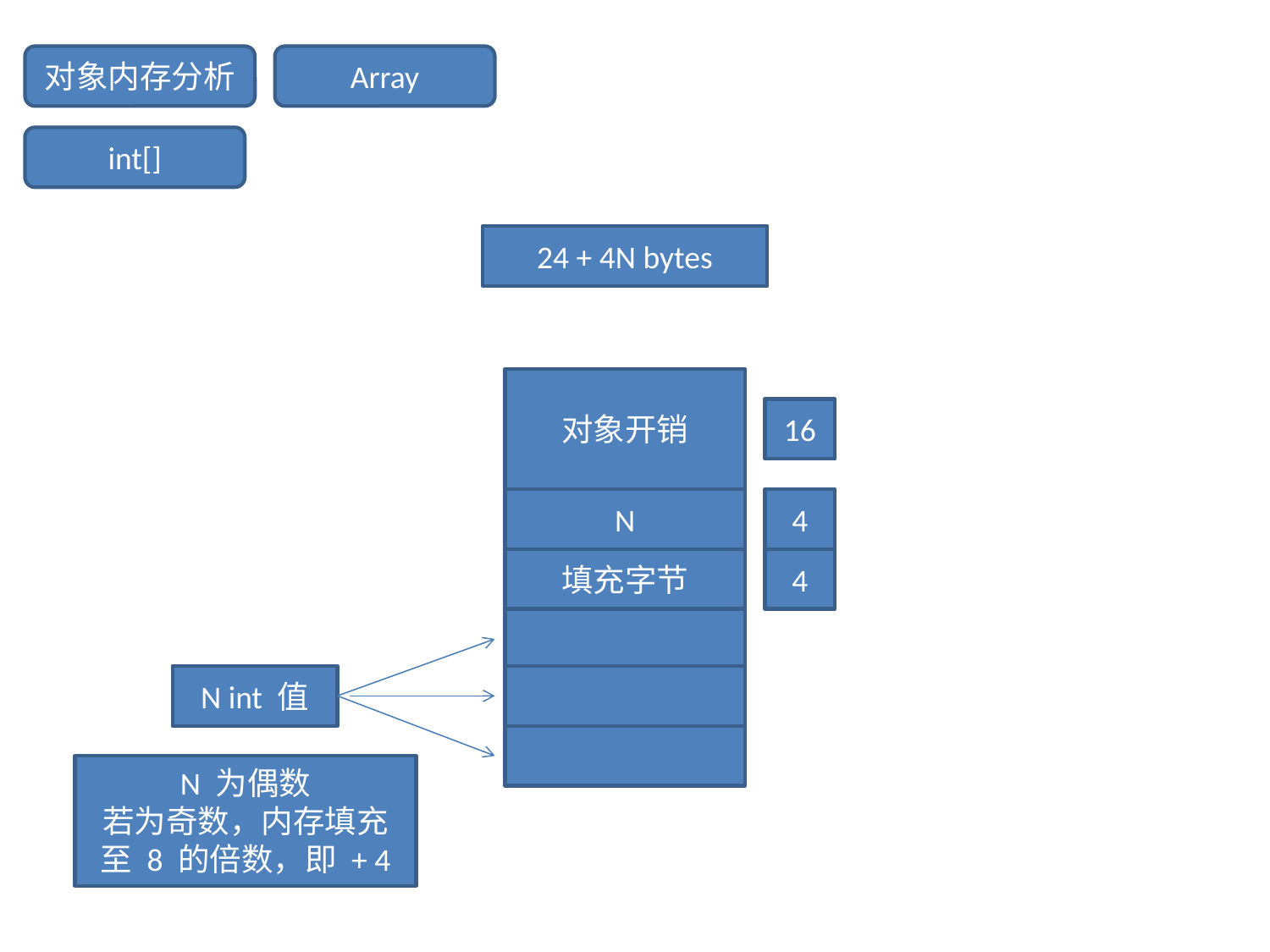

对象内存分析
Array
int[]
24 + 4N bytes
对象开销
16
N
4
填充字节
4

N int 值

N 为偶数
若为奇数，内存填充至 8 的倍数，即 + 4